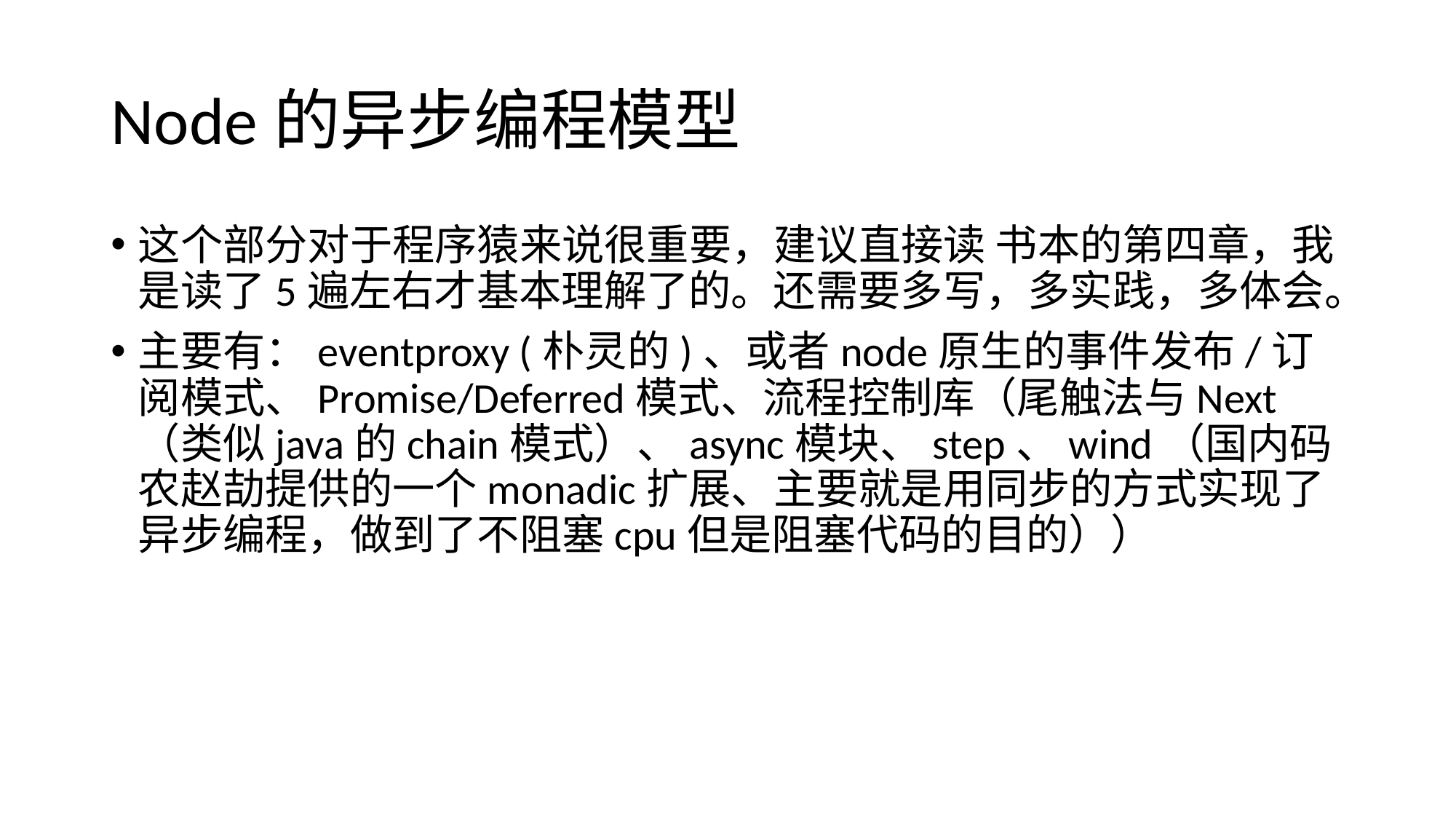

# Node的异步编程模型
这个部分对于程序猿来说很重要，建议直接读 书本的第四章，我是读了5遍左右才基本理解了的。还需要多写，多实践，多体会。
主要有：eventproxy (朴灵的)、或者node原生的事件发布/订阅模式、Promise/Deferred模式、流程控制库（尾触法与Next（类似java的chain模式）、async模块、step、wind（国内码农赵劼提供的一个monadic扩展、主要就是用同步的方式实现了异步编程，做到了不阻塞cpu但是阻塞代码的目的））